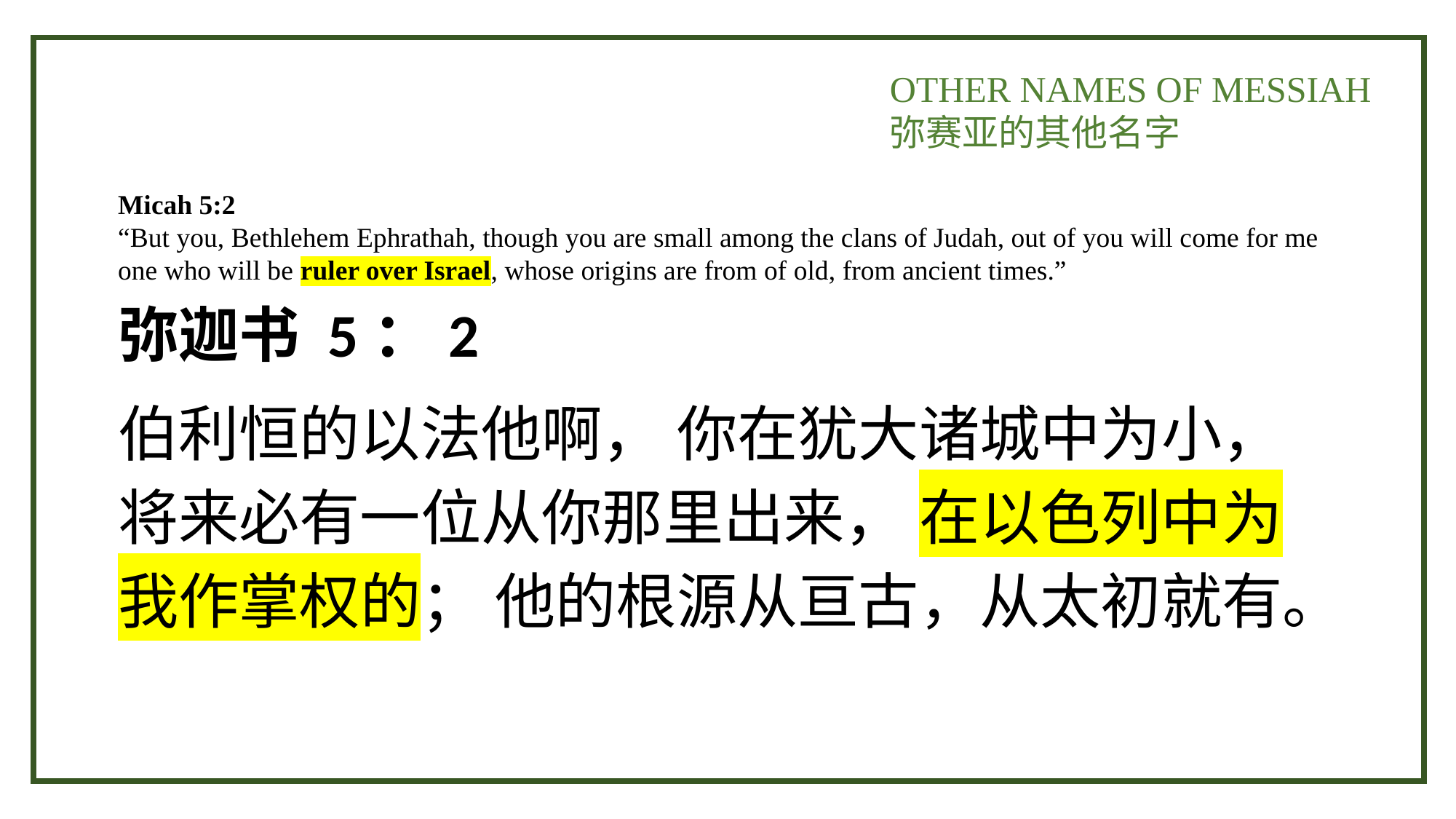

OTHER NAMES OF MESSIAH
弥赛亚的其他名字
Micah 5:2
“But you, Bethlehem Ephrathah, though you are small among the clans of Judah, out of you will come for me one who will be ruler over Israel, whose origins are from of old, from ancient times.”
弥迦书 5：2
伯利恒的以法他啊， 你在犹大诸城中为小， 将来必有一位从你那里出来， 在以色列中为我作掌权的； 他的根源从亘古，从太初就有。